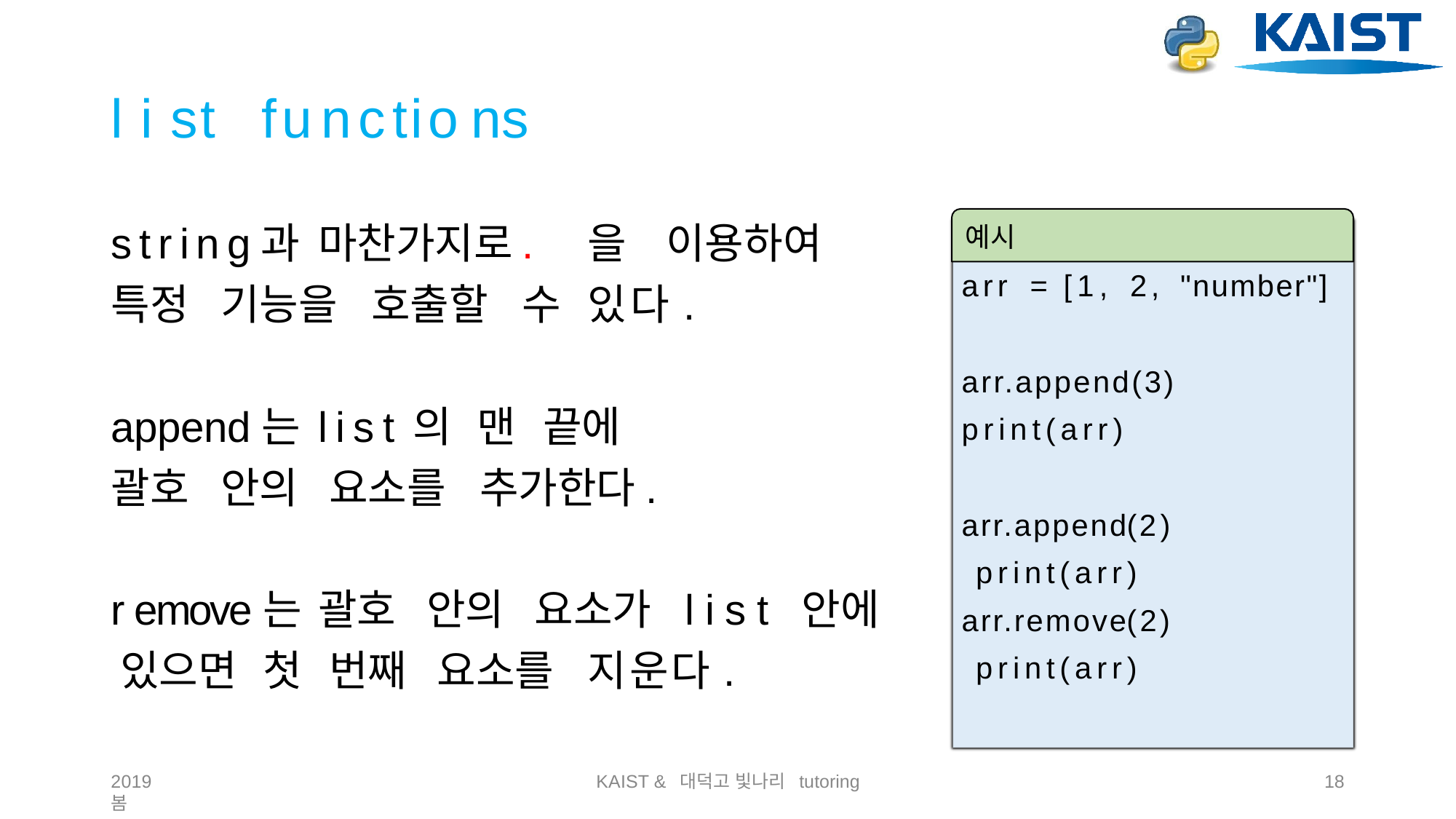

# list	functions
string과	마찬가지로	.		을	이용하여  특정	기능을	호출할	수	있다.
예시
arr	=	[1,	2,	"number"]

arr.append(3)
print(arr)
append는	list의	맨	끝에  괄호	안의		요소를		추가한다.
arr.append(2)  print(arr)  arr.remove(2)  print(arr)
remove는	괄호	안의	요소가	list	안에  있으면	첫		번째		요소를	지운다.
2019 봄
KAIST & 대덕고 빛나리 tutoring
18